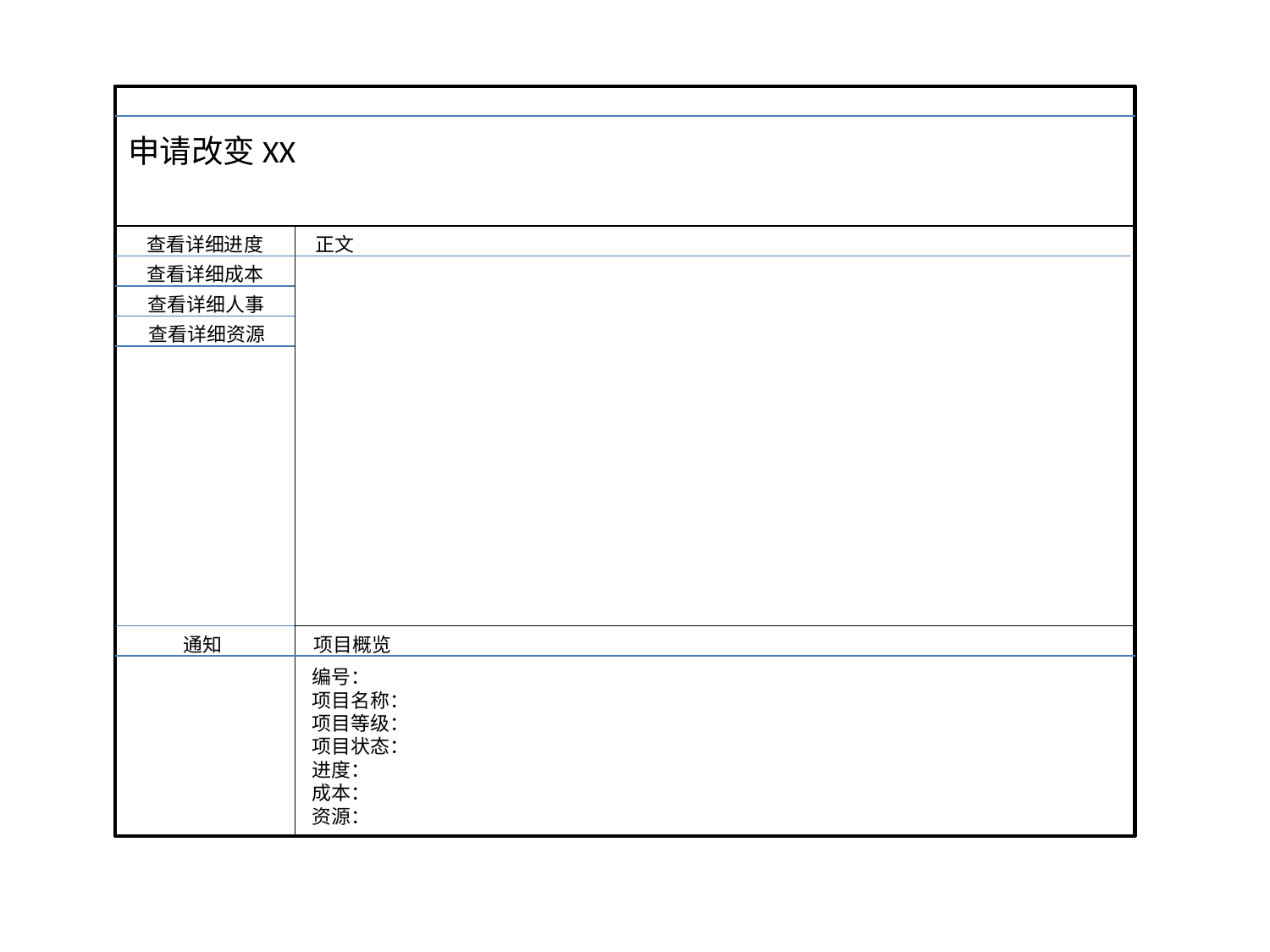

申请改变XX
查看详细进度
正文
查看详细成本
查看详细人事
查看详细资源
通知
项目概览
编号：
项目名称：
项目等级：
项目状态：
进度：
成本：
资源：